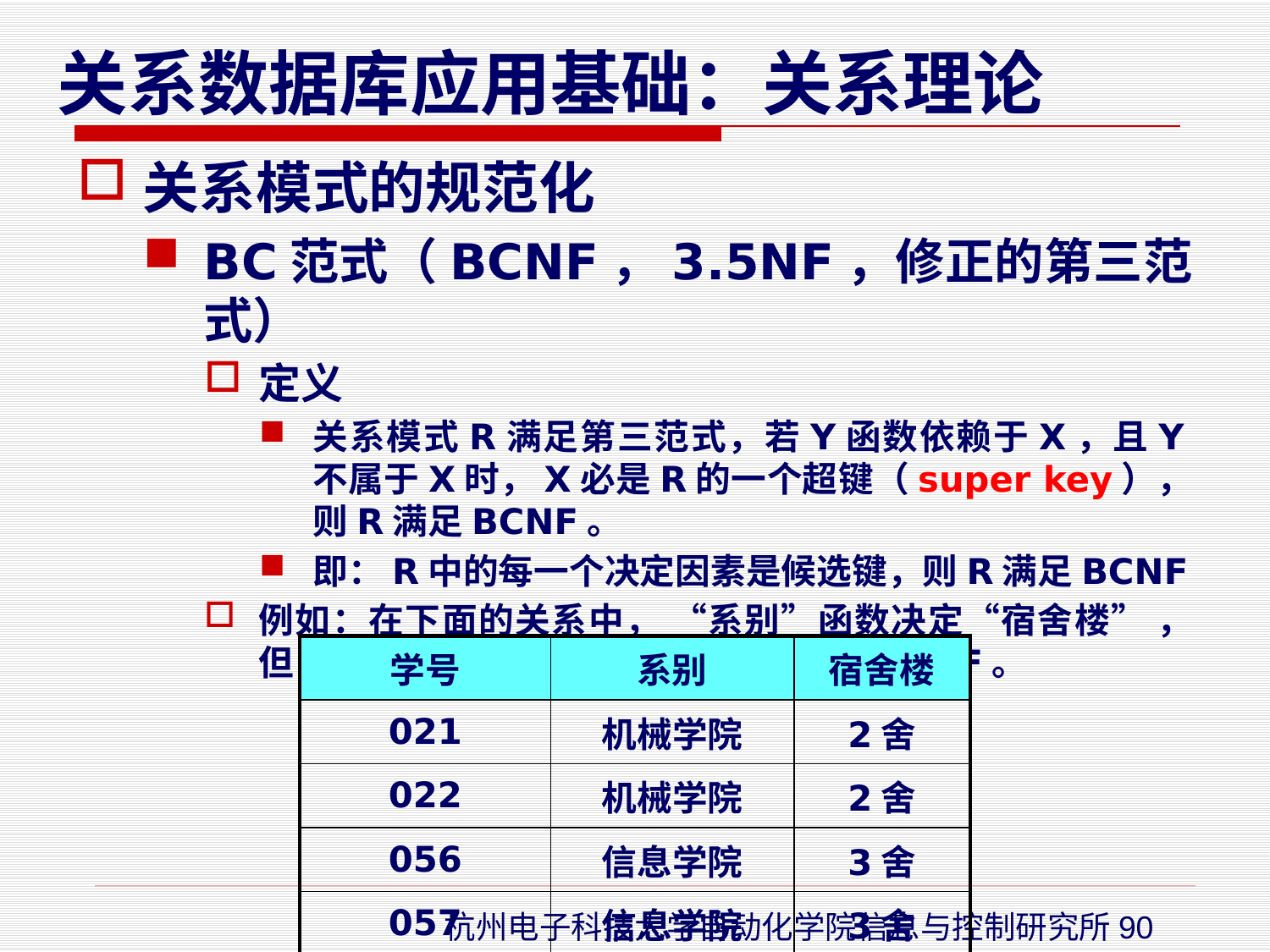

关系模式的规范化
BC范式（BCNF，3.5NF，修正的第三范式）
定义
关系模式R满足第三范式，若Y函数依赖于X，且Y不属于X时，X必是R的一个超键（super key），则R满足BCNF。
即：R中的每一个决定因素是候选键，则R满足BCNF
例如：在下面的关系中， “系别”函数决定“宿舍楼” ，但“系别” 不是键，因此该关系不满足BCNF。
| 学号 | 系别 | 宿舍楼 |
| --- | --- | --- |
| 021 | 机械学院 | 2舍 |
| 022 | 机械学院 | 2舍 |
| 056 | 信息学院 | 3舍 |
| 057 | 信息学院 | 3舍 |